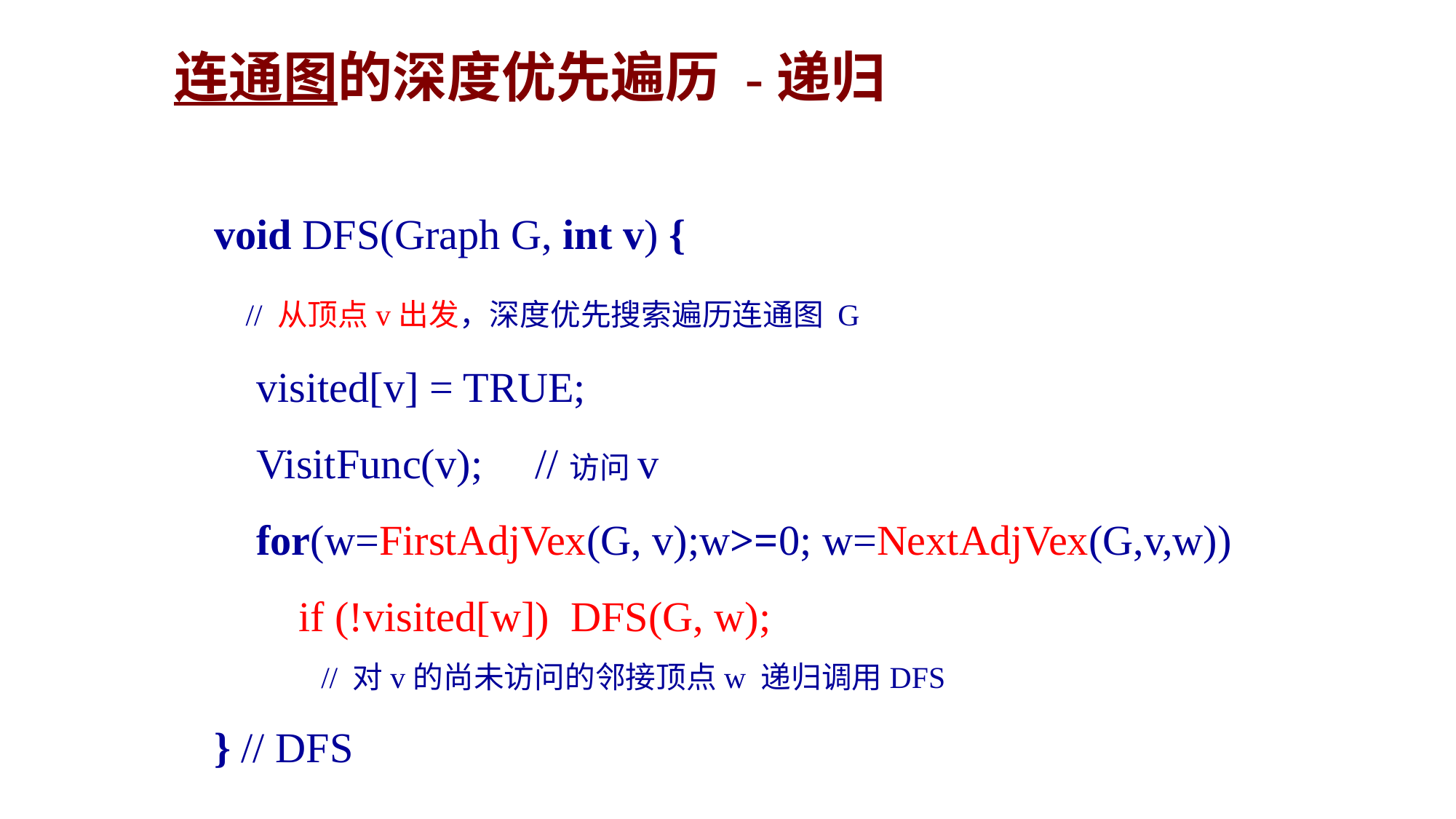

连通图的深度优先遍历 -递归
void DFS(Graph G, int v) {
   // 从顶点v出发，深度优先搜索遍历连通图 G
    visited[v] = TRUE;
    VisitFunc(v);     //访问v
    for(w=FirstAdjVex(G, v);w>=0; w=NextAdjVex(G,v,w))
        if (!visited[w])  DFS(G, w);
              // 对v的尚未访问的邻接顶点w 递归调用DFS
} // DFS